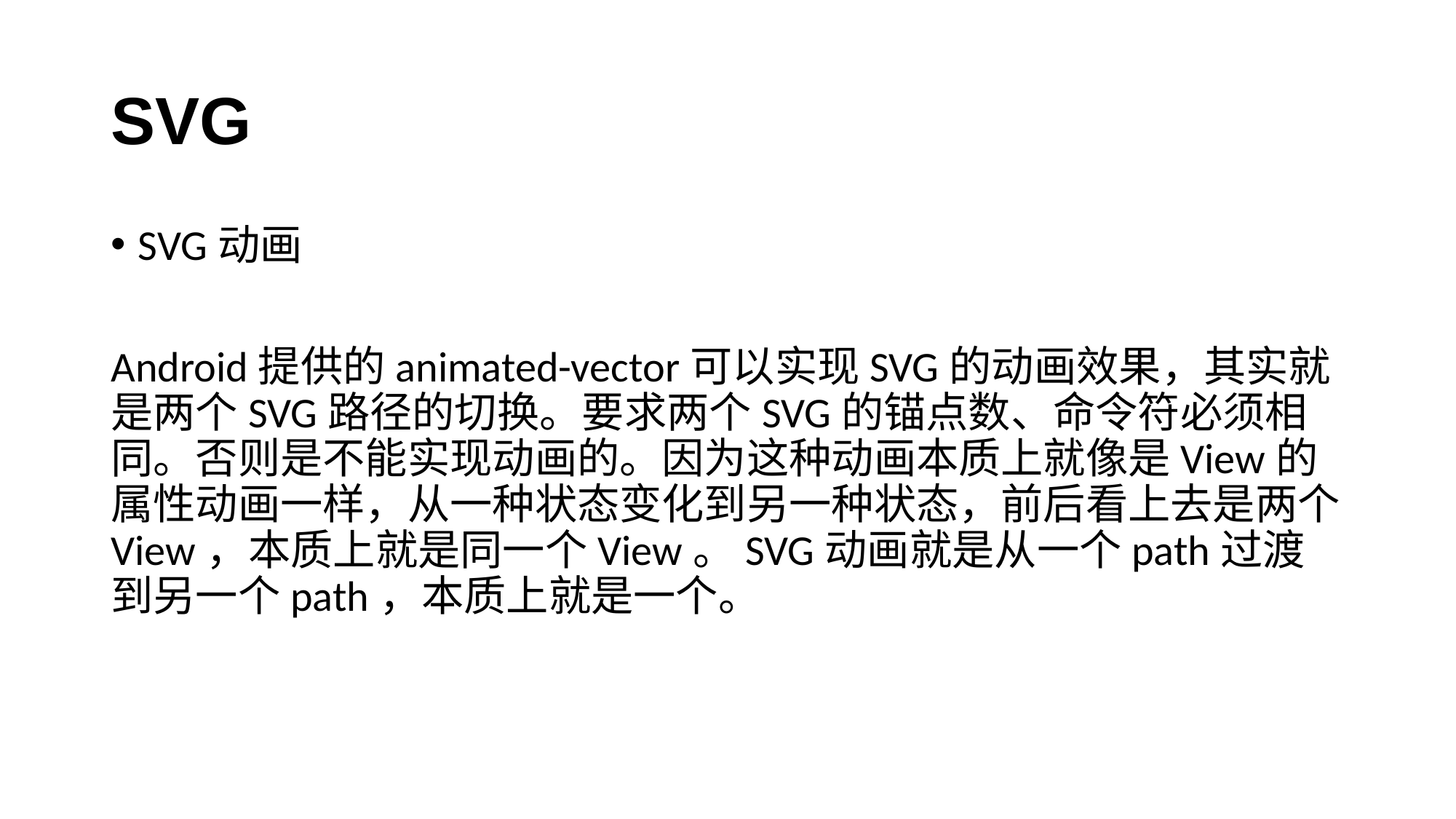

# SVG
SVG动画

Android提供的animated-vector可以实现SVG的动画效果，其实就是两个SVG路径的切换。要求两个SVG的锚点数、命令符必须相同。否则是不能实现动画的。因为这种动画本质上就像是View的属性动画一样，从一种状态变化到另一种状态，前后看上去是两个View，本质上就是同一个View。SVG动画就是从一个path过渡到另一个path，本质上就是一个。